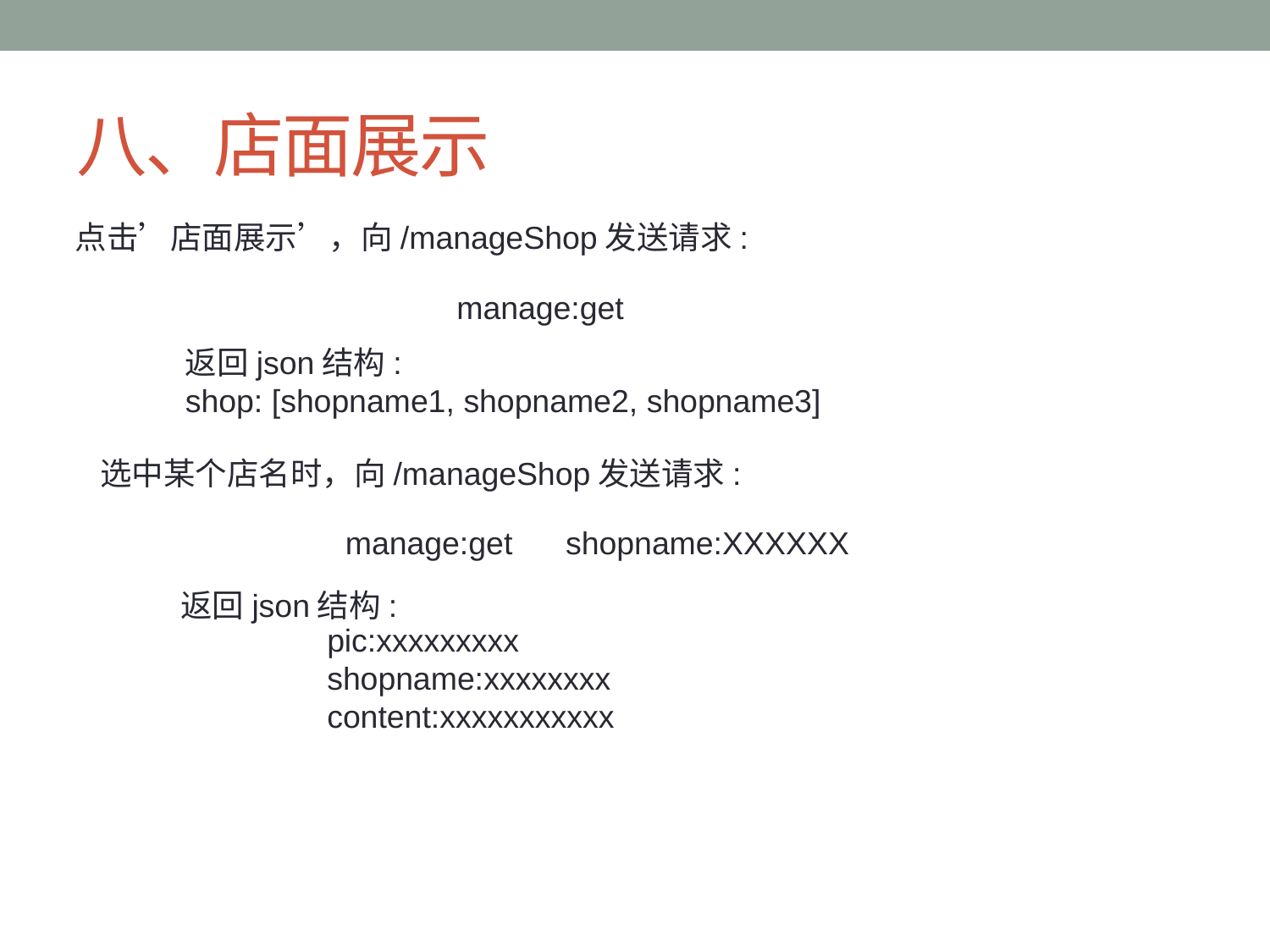

# 八、店面展示
点击’店面展示’，向/manageShop发送请求:
manage:get
返回json结构:
shop: [shopname1, shopname2, shopname3]
选中某个店名时，向/manageShop发送请求:
manage:get      shopname:XXXXXX
返回json结构:
pic:xxxxxxxxx
shopname:xxxxxxxx
content:xxxxxxxxxxx